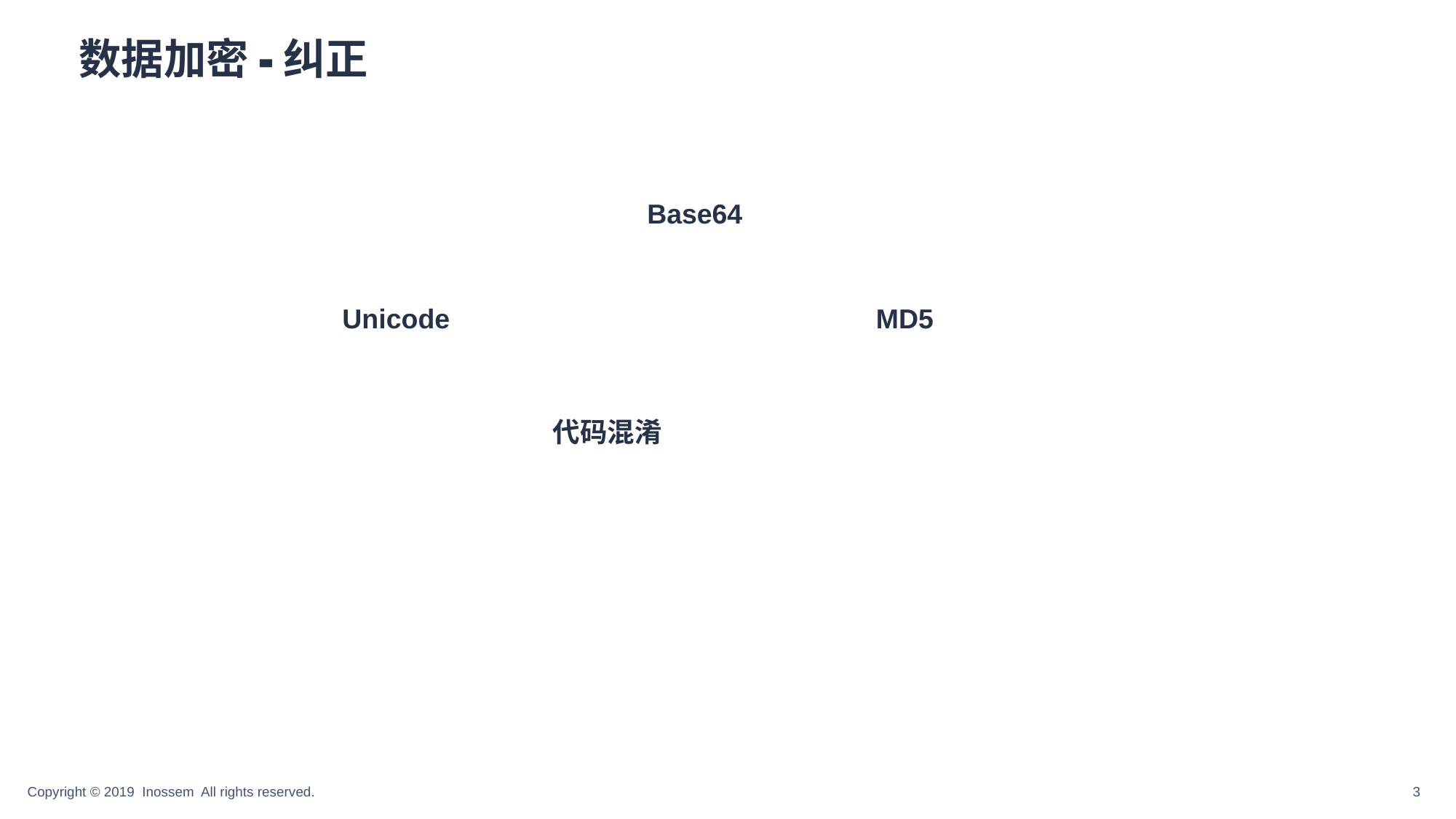

# 数据加密-纠正
Base64
Unicode
MD5
代码混淆
Copyright © 2019  Inossem  All rights reserved.
3